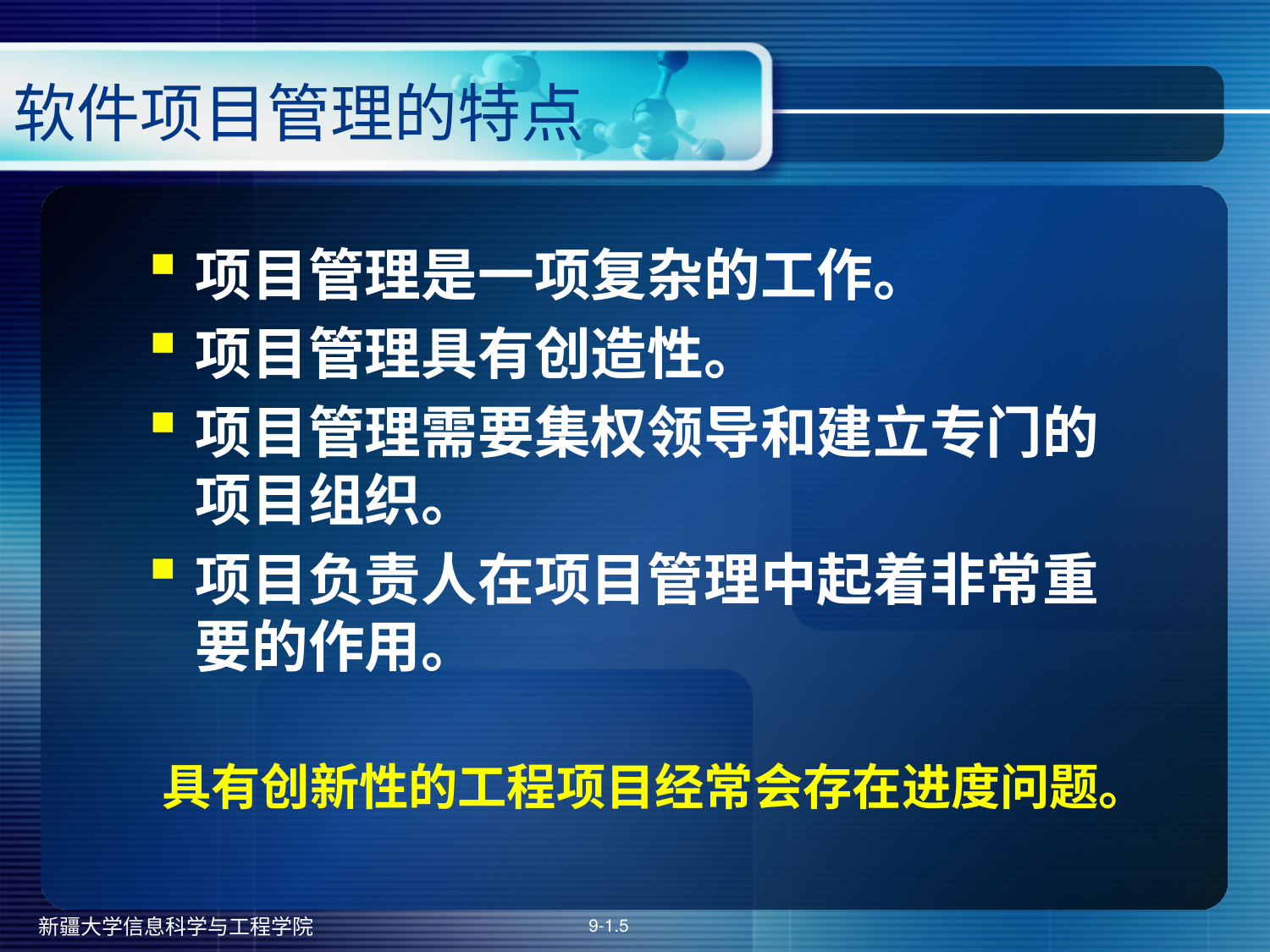

# 软件项目管理的特点
项目管理是一项复杂的工作。
项目管理具有创造性。
项目管理需要集权领导和建立专门的项目组织。
项目负责人在项目管理中起着非常重要的作用。
具有创新性的工程项目经常会存在进度问题。